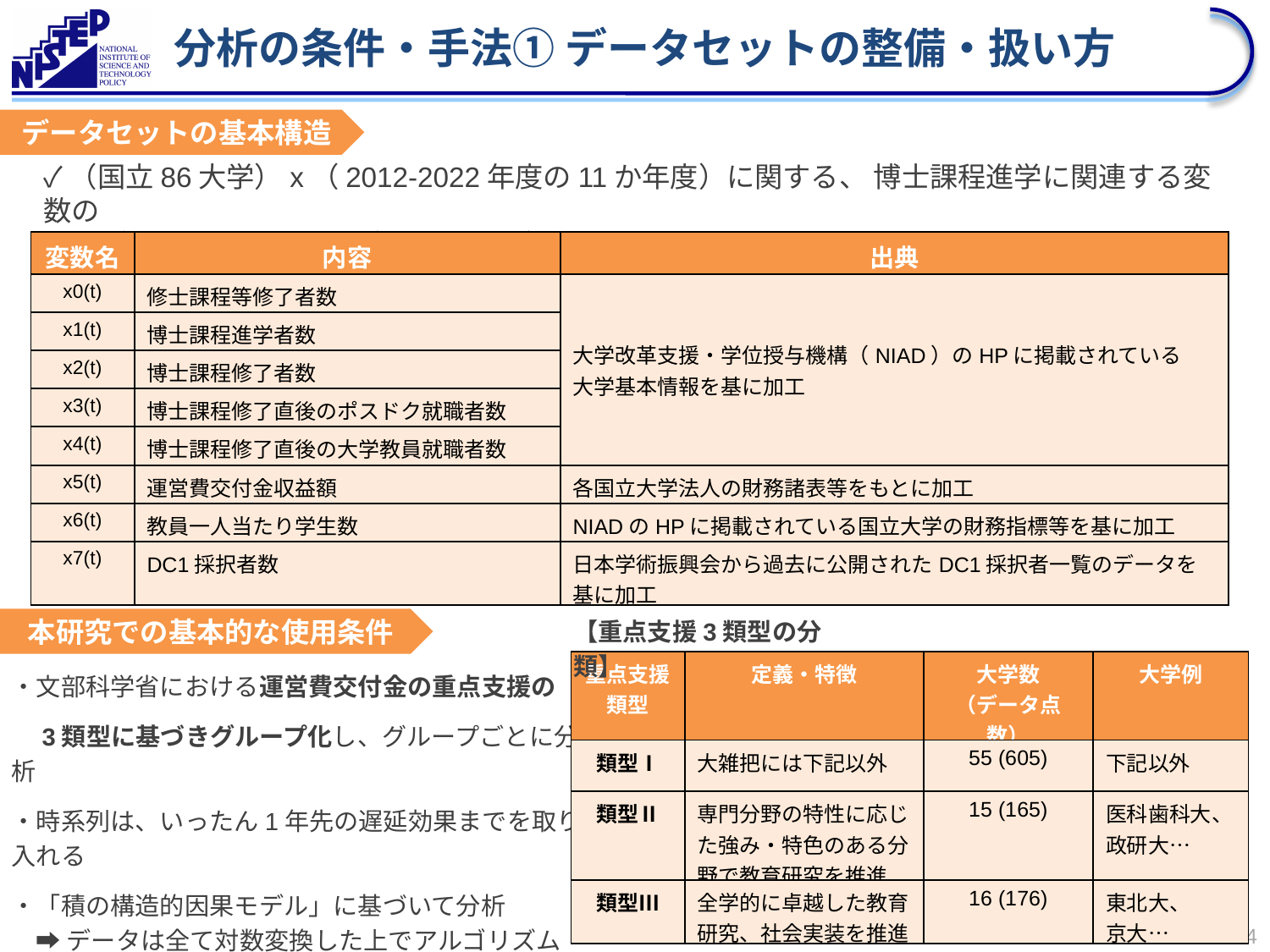

# 分析の条件・手法① データセットの整備・扱い方
データセットの基本構造
✓（国立86大学）x（2012-2022年度の11か年度）に関する、 博士課程進学に関連する変数の
　　データセットを構築（最大946点）
| 変数名 | 内容 | 出典 |
| --- | --- | --- |
| x0(t) | 修士課程等修了者数 | 大学改革支援・学位授与機構（NIAD）のHPに掲載されている 大学基本情報を基に加工 |
| x1(t) | 博士課程進学者数 |  |
| x2(t) | 博士課程修了者数 |  |
| x3(t) | 博士課程修了直後のポスドク就職者数 |  |
| x4(t) | 博士課程修了直後の大学教員就職者数 |  |
| x5(t) | 運営費交付金収益額 | 各国立大学法人の財務諸表等をもとに加工 |
| x6(t) | 教員一人当たり学生数 | NIADのHPに掲載されている国立大学の財務指標等を基に加工 |
| x7(t) | DC1採択者数 | 日本学術振興会から過去に公開されたDC1採択者一覧のデータを基に加工 |
【重点支援3類型の分類】
本研究での基本的な使用条件
| 重点支援類型 | 定義・特徴 | 大学数 （データ点数） | 大学例 |
| --- | --- | --- | --- |
| 類型Ⅰ | 大雑把には下記以外 | 55 (605) | 下記以外 |
| 類型Ⅱ | 専門分野の特性に応じた強み・特色のある分野で教育研究を推進 | 15 (165) | 医科歯科大、政研大… |
| 類型Ⅲ | 全学的に卓越した教育研究、社会実装を推進 | 16 (176) | 東北大、 京大… |
・文部科学省における運営費交付金の重点支援の
　3類型に基づきグループ化し、グループごとに分析
・時系列は、いったん1年先の遅延効果までを取り入れる
・「積の構造的因果モデル」に基づいて分析
　➡ データは全て対数変換した上でアルゴリズムに投入
4